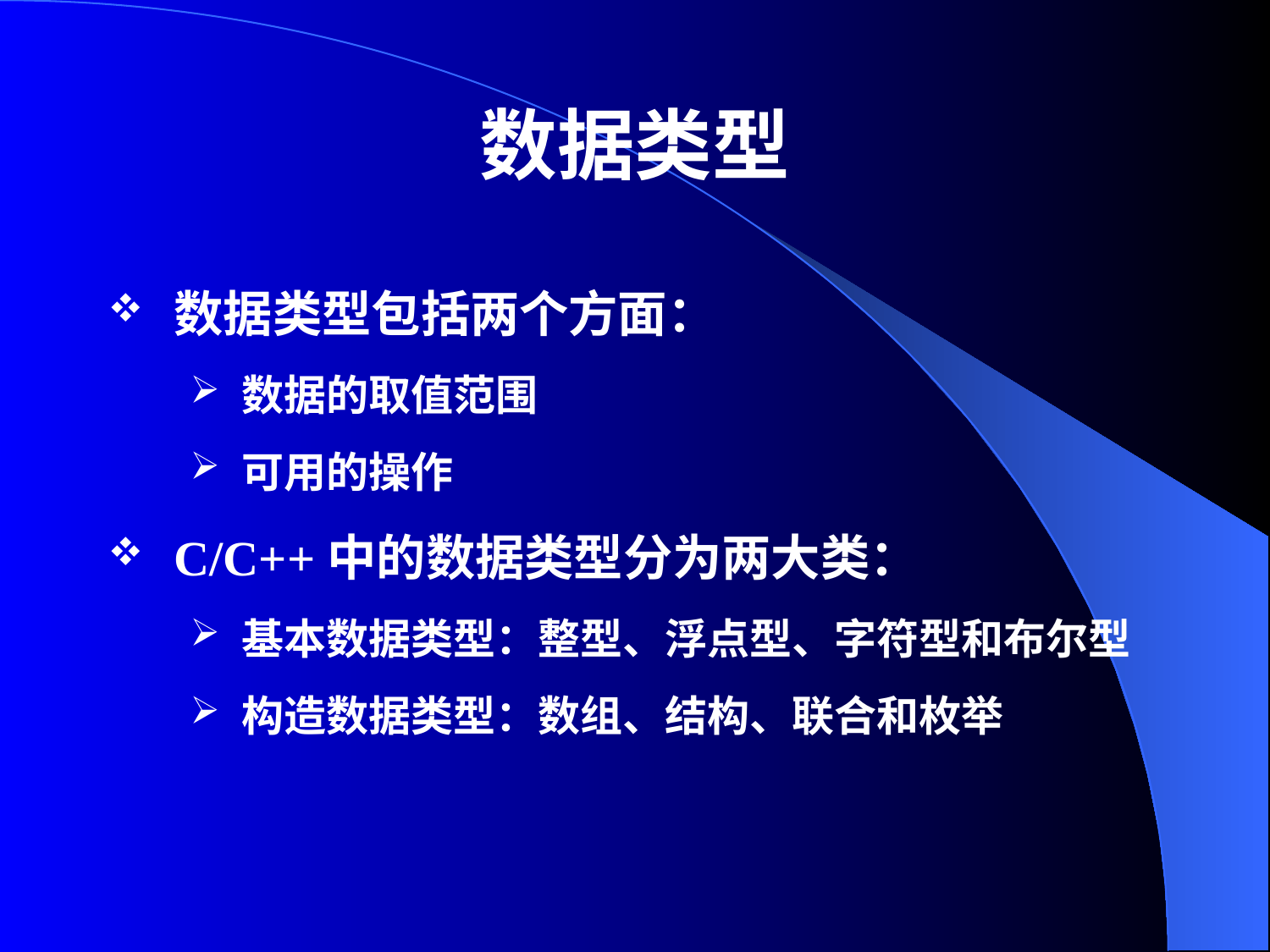

# 数据类型
数据类型包括两个方面：
数据的取值范围
可用的操作
C/C++中的数据类型分为两大类：
基本数据类型：整型、浮点型、字符型和布尔型
构造数据类型：数组、结构、联合和枚举